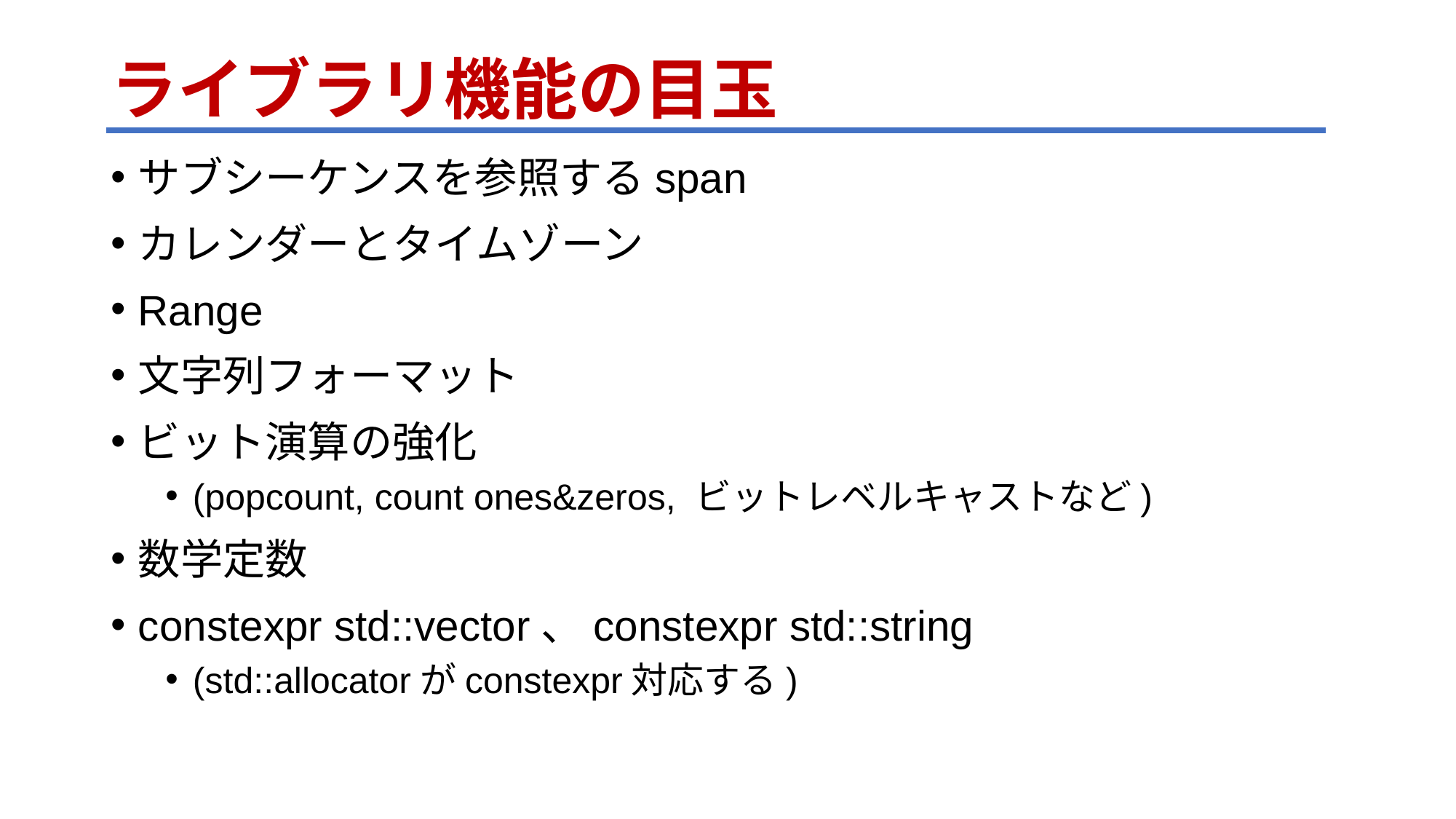

# ライブラリ機能の目玉
サブシーケンスを参照するspan
カレンダーとタイムゾーン
Range
文字列フォーマット
ビット演算の強化
(popcount, count ones&zeros, ビットレベルキャストなど)
数学定数
constexpr std::vector、constexpr std::string
(std::allocatorがconstexpr対応する)